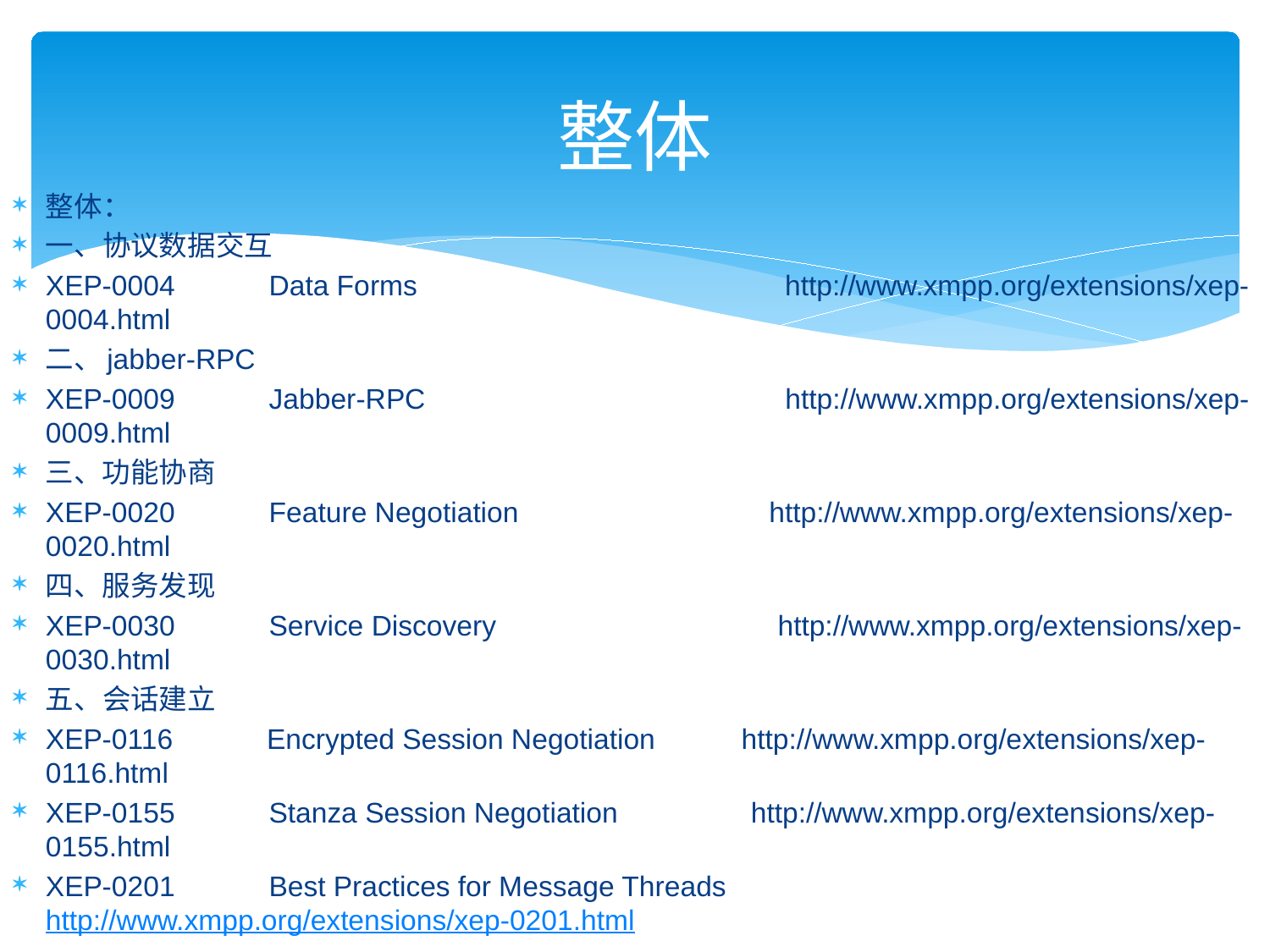

# 整体
整体：
一、协议数据交互
XEP-0004            Data Forms                                               http://www.xmpp.org/extensions/xep-0004.html
二、jabber-RPC
XEP-0009            Jabber-RPC                                              http://www.xmpp.org/extensions/xep-0009.html
三、功能协商
XEP-0020            Feature Negotiation                                http://www.xmpp.org/extensions/xep-0020.html
四、服务发现
XEP-0030            Service Discovery                                    http://www.xmpp.org/extensions/xep-0030.html
五、会话建立
XEP-0116            Encrypted Session Negotiation           http://www.xmpp.org/extensions/xep-0116.html
XEP-0155            Stanza Session Negotiation                 http://www.xmpp.org/extensions/xep-0155.html
XEP-0201            Best Practices for Message Threads http://www.xmpp.org/extensions/xep-0201.html